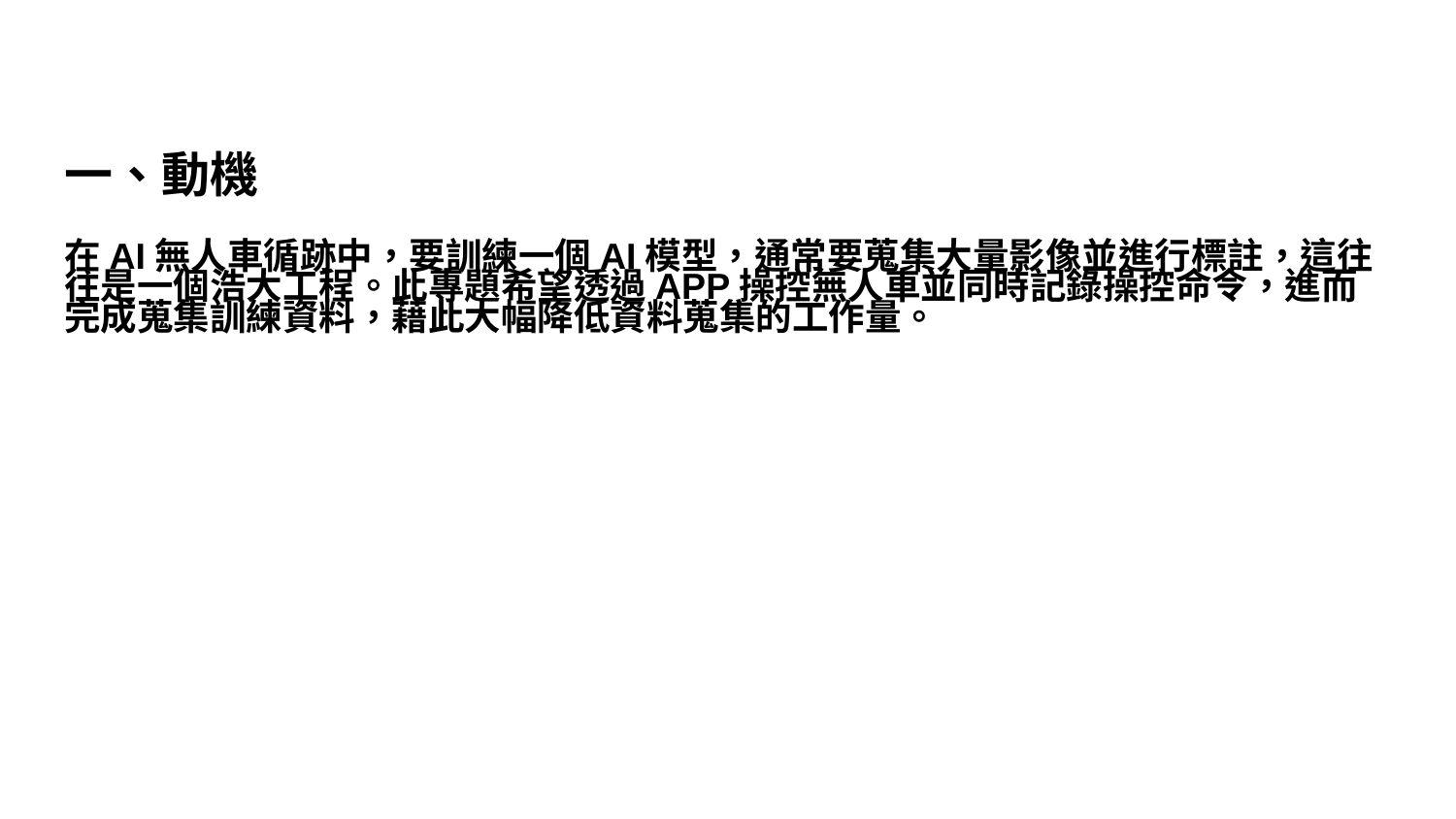

# 一、動機
在AI無人車循跡中，要訓練一個AI模型，通常要蒐集大量影像並進行標註，這往往是一個浩大工程。此專題希望透過APP操控無人車並同時記錄操控命令，進而完成蒐集訓練資料，藉此大幅降低資料蒐集的工作量。